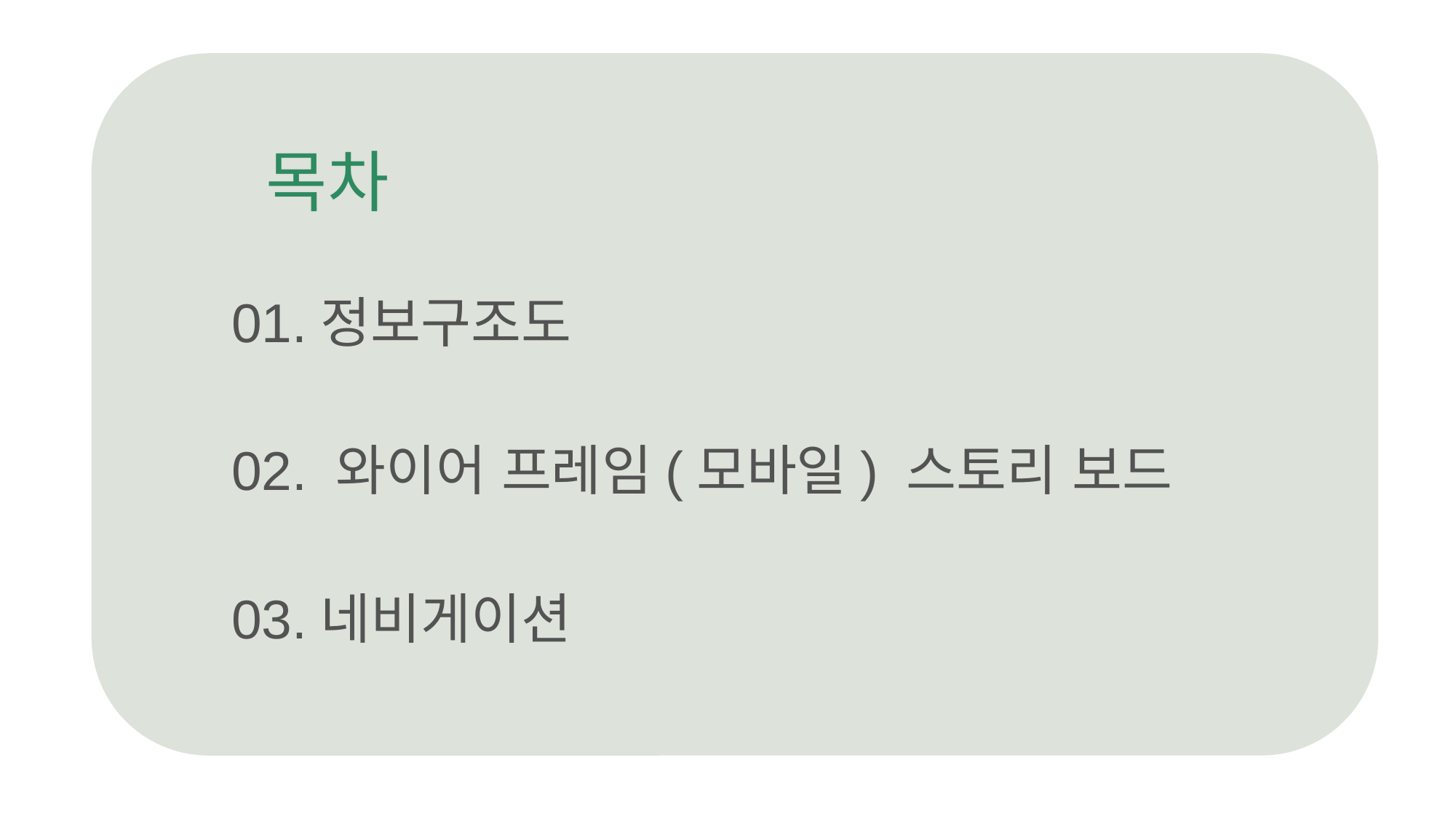

# 목차
01.정보구조도

02. 와이어 프레임(모바일) 스토리 보드

03.네비게이션